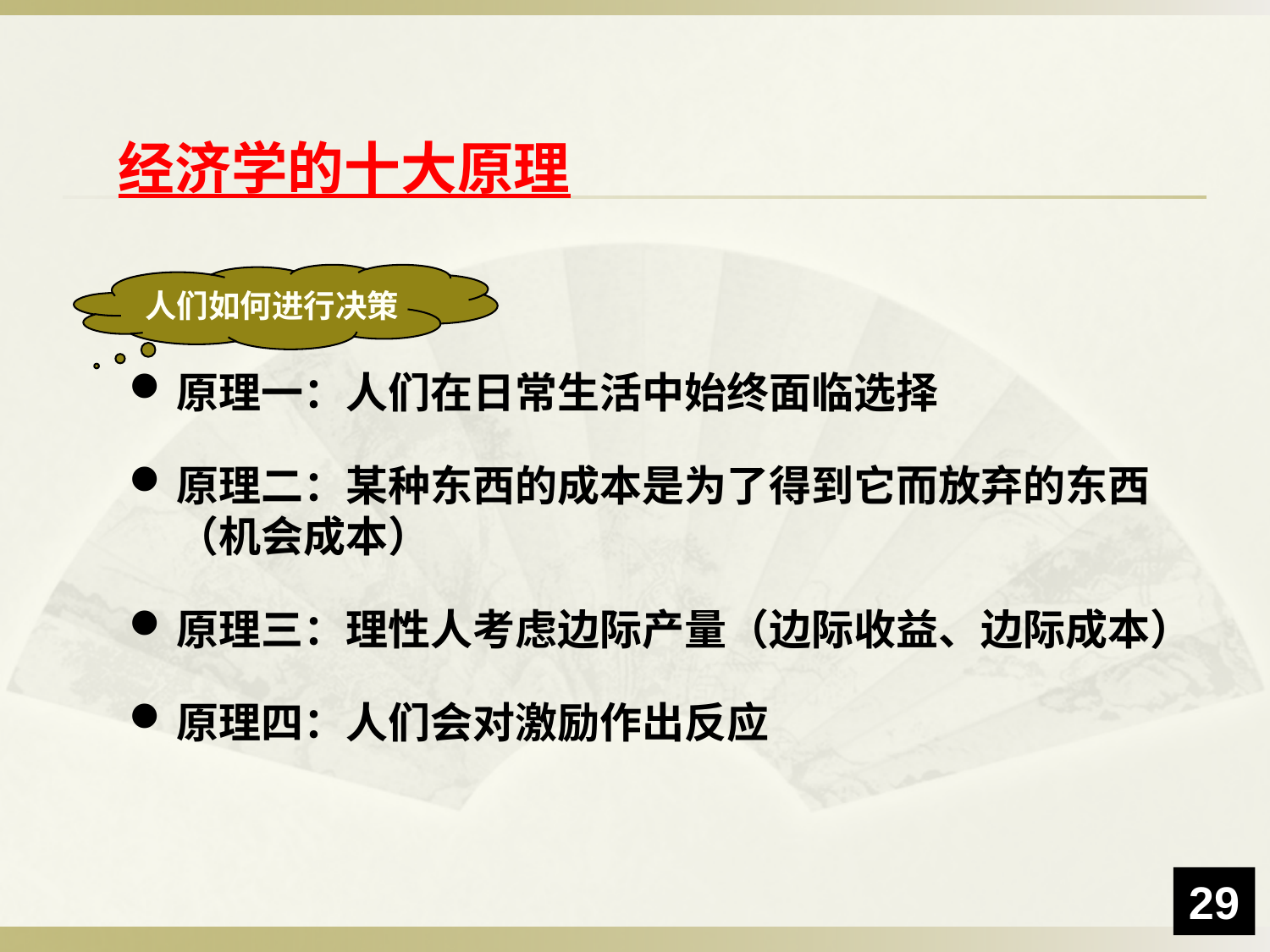

经济学的十大原理
人们如何进行决策
原理一：人们在日常生活中始终面临选择
原理二：某种东西的成本是为了得到它而放弃的东西（机会成本）
原理三：理性人考虑边际产量（边际收益、边际成本）
原理四：人们会对激励作出反应
29